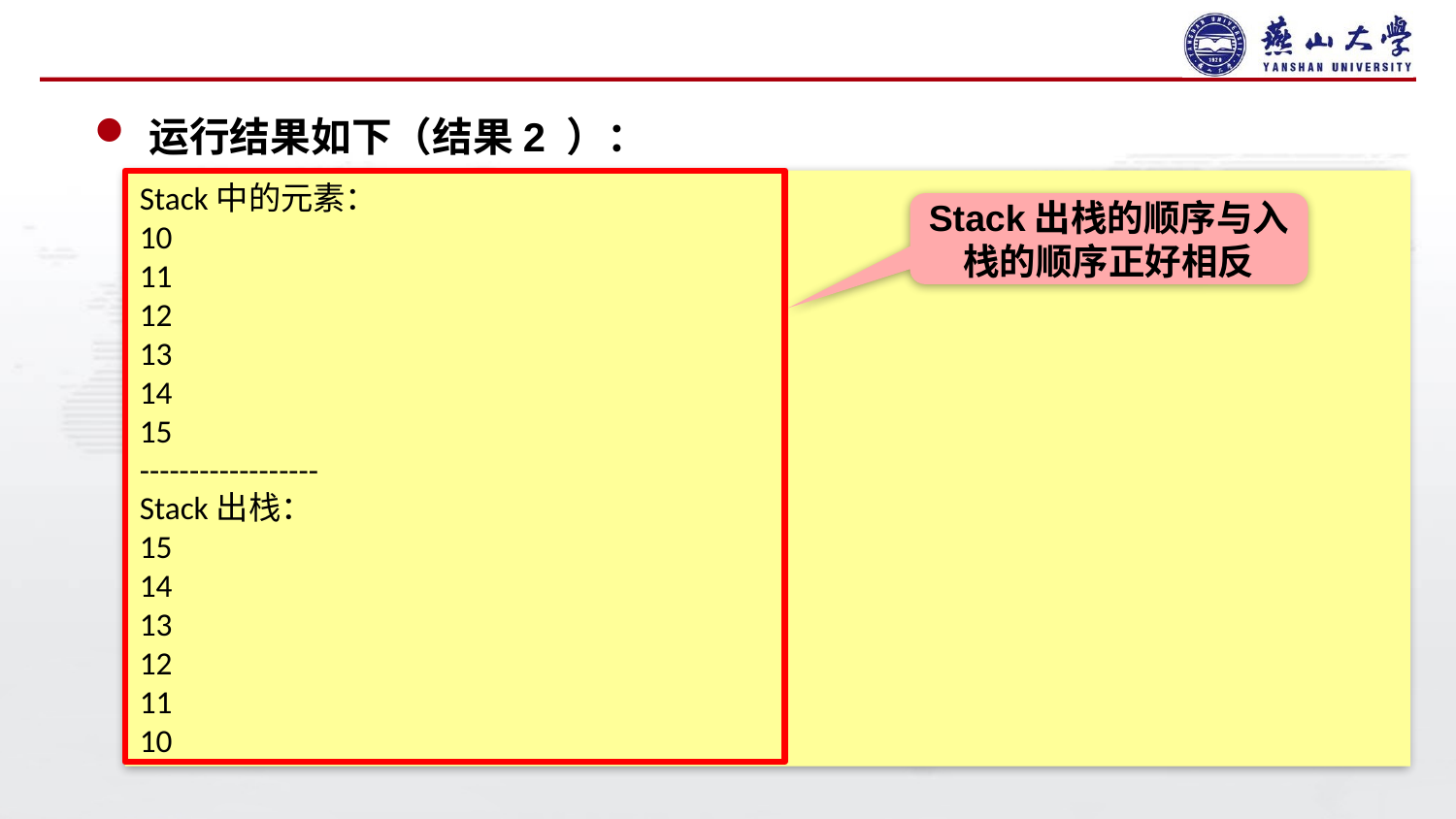

#
运行结果如下（结果2 ）：

Stack中的元素：
10
11
12
13
14
15
------------------
Stack出栈：
15
14
13
12
11
10

Stack出栈的顺序与入栈的顺序正好相反